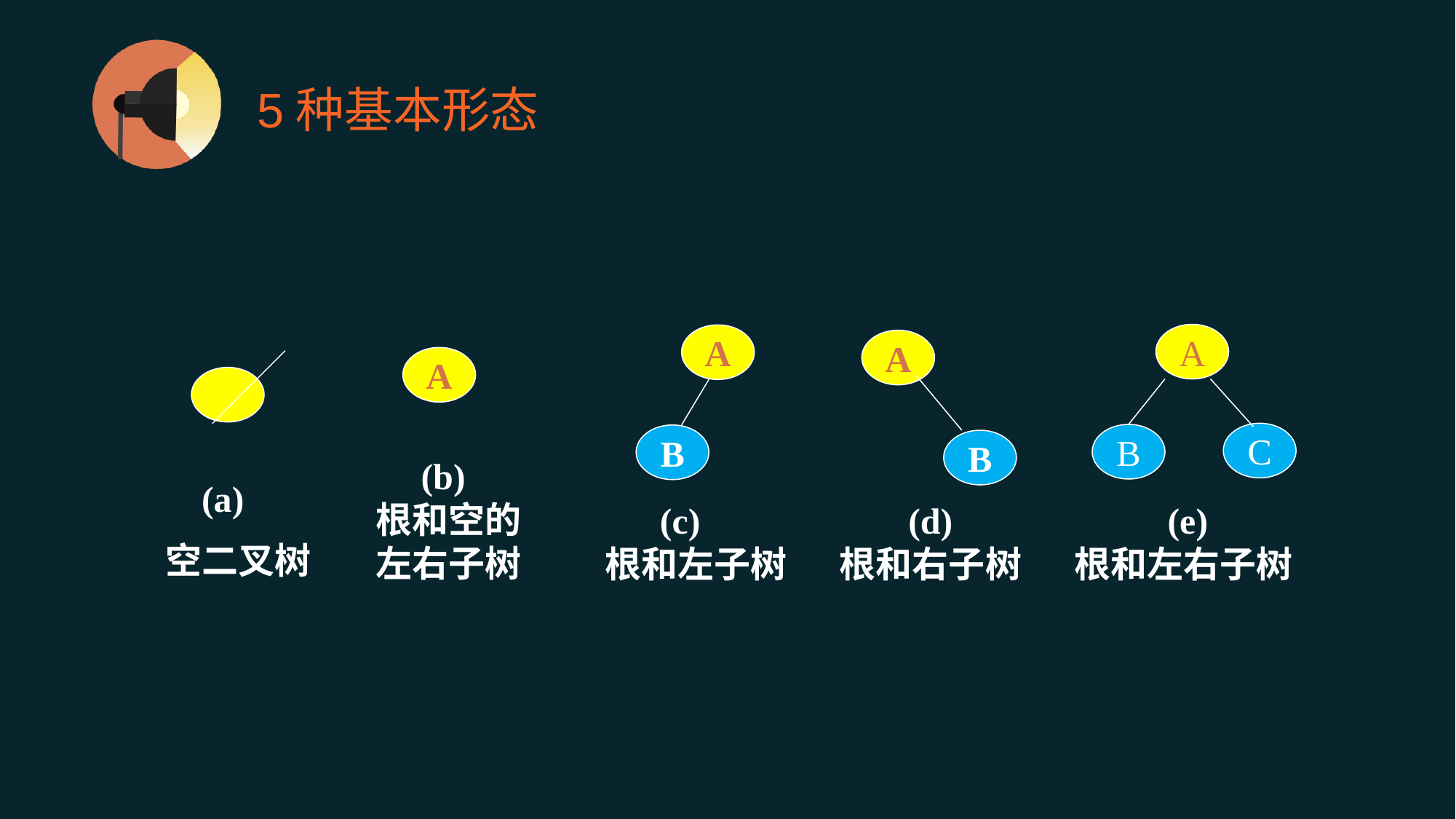

# 5种基本形态
A

C
B
 (e)
根和左右子树
A

B
      (c)
根和左子树
A

B
(d)
根和右子树
A
     (b)
根和空的左右子树

    (a)
空二叉树